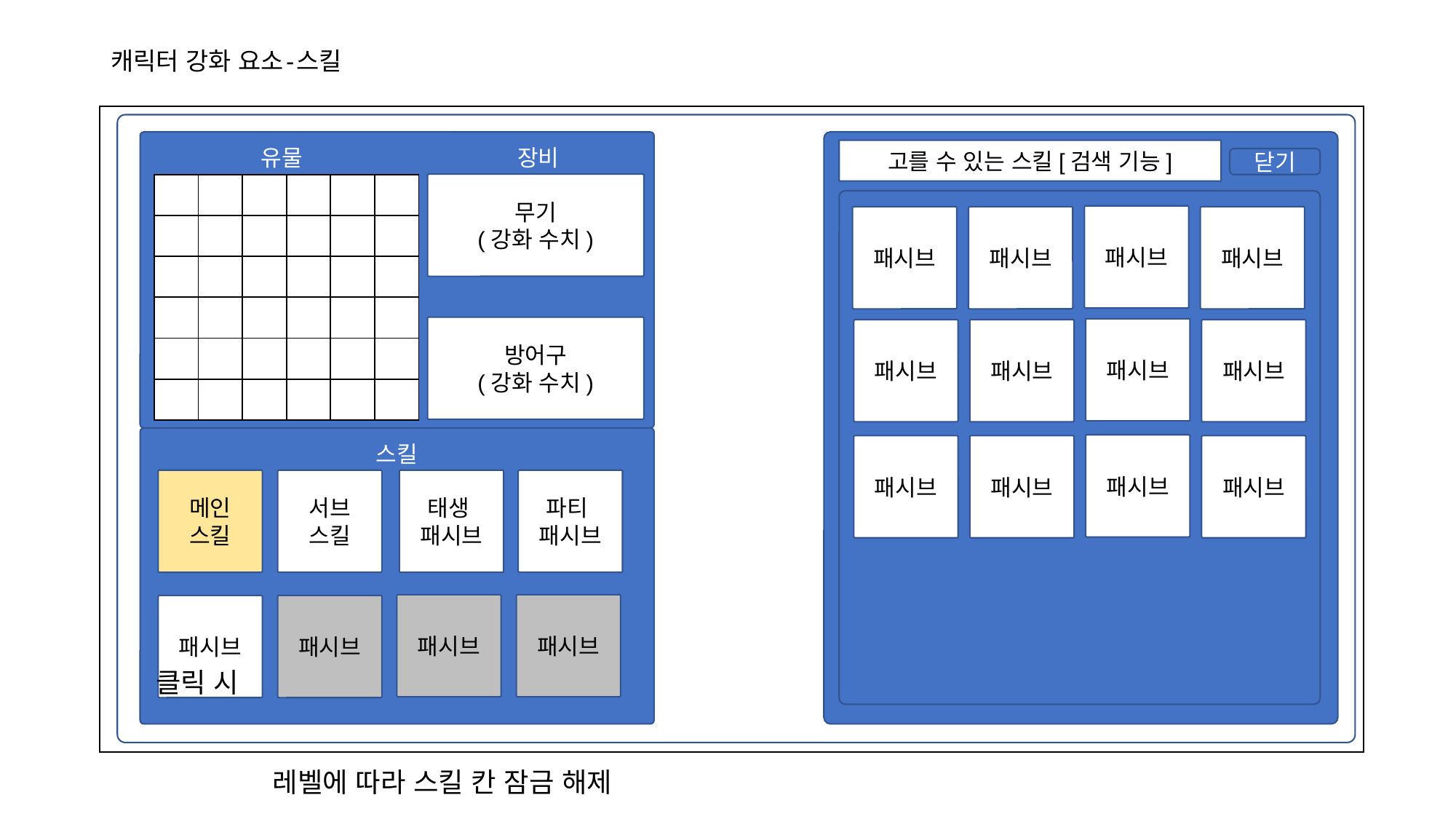

# 캐릭터 강화 요소-스킬

장비
	유물		      장비

고를 수 있는 스킬[검색 기능]
닫기
무기
(강화 수치)
|  |  |  |  |  |  |
| --- | --- | --- | --- | --- | --- |
|  |  |  |  |  |  |
|  |  |  |  |  |  |
|  |  |  |  |  |  |
|  |  |  |  |  |  |
|  |  |  |  |  |  |

패시브
패시브
패시브
패시브
방어구
(강화 수치)
패시브
패시브
패시브
패시브
스킬

패시브
패시브
패시브
패시브
파티
패시브
메인
스킬
서브
스킬
태생
패시브
패시브
패시브
패시브
패시브
클릭 시
레벨에 따라 스킬 칸 잠금 해제